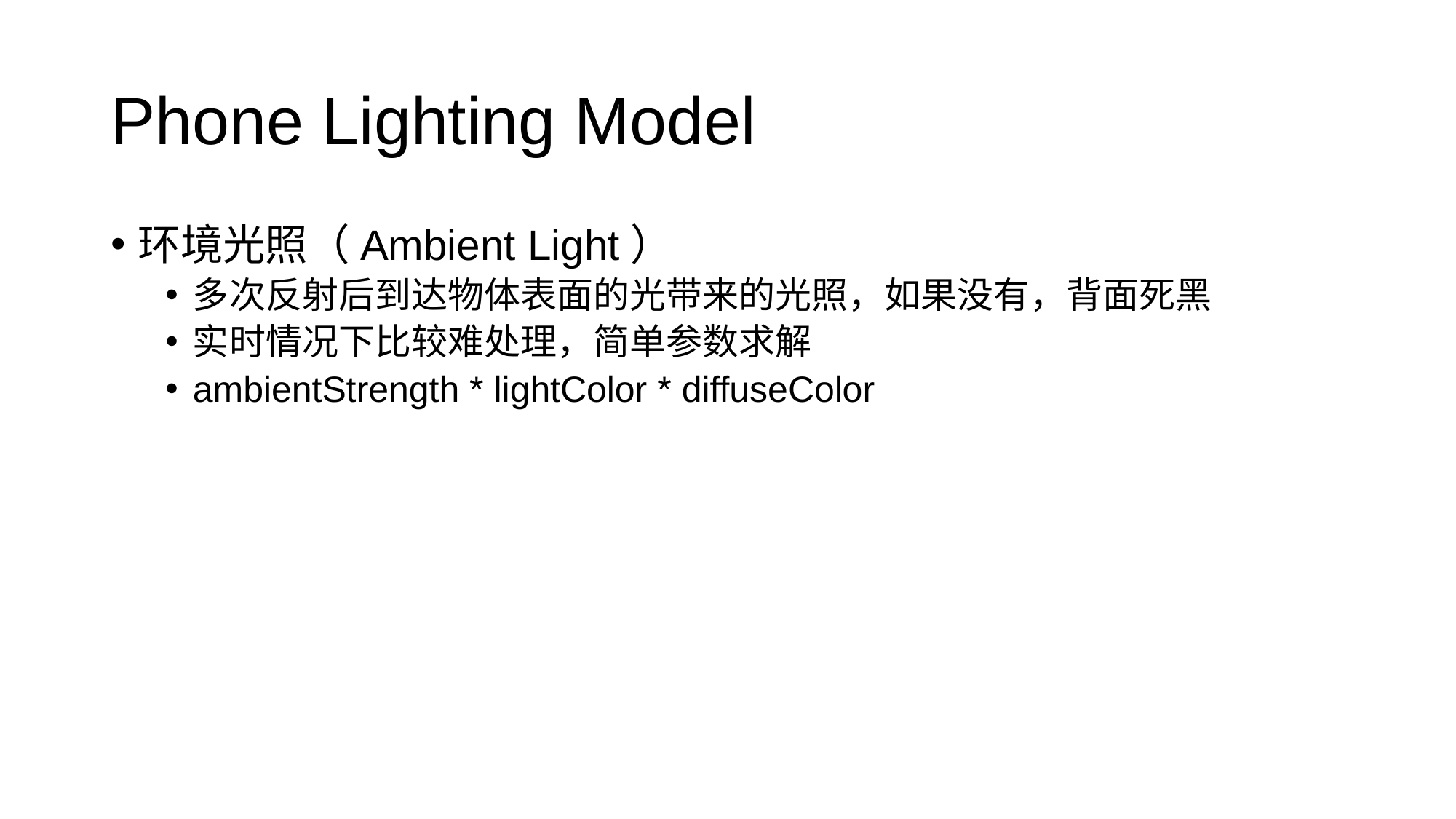

# Phone Lighting Model
环境光照（Ambient Light）
多次反射后到达物体表面的光带来的光照，如果没有，背面死黑
实时情况下比较难处理，简单参数求解
ambientStrength * lightColor * diffuseColor